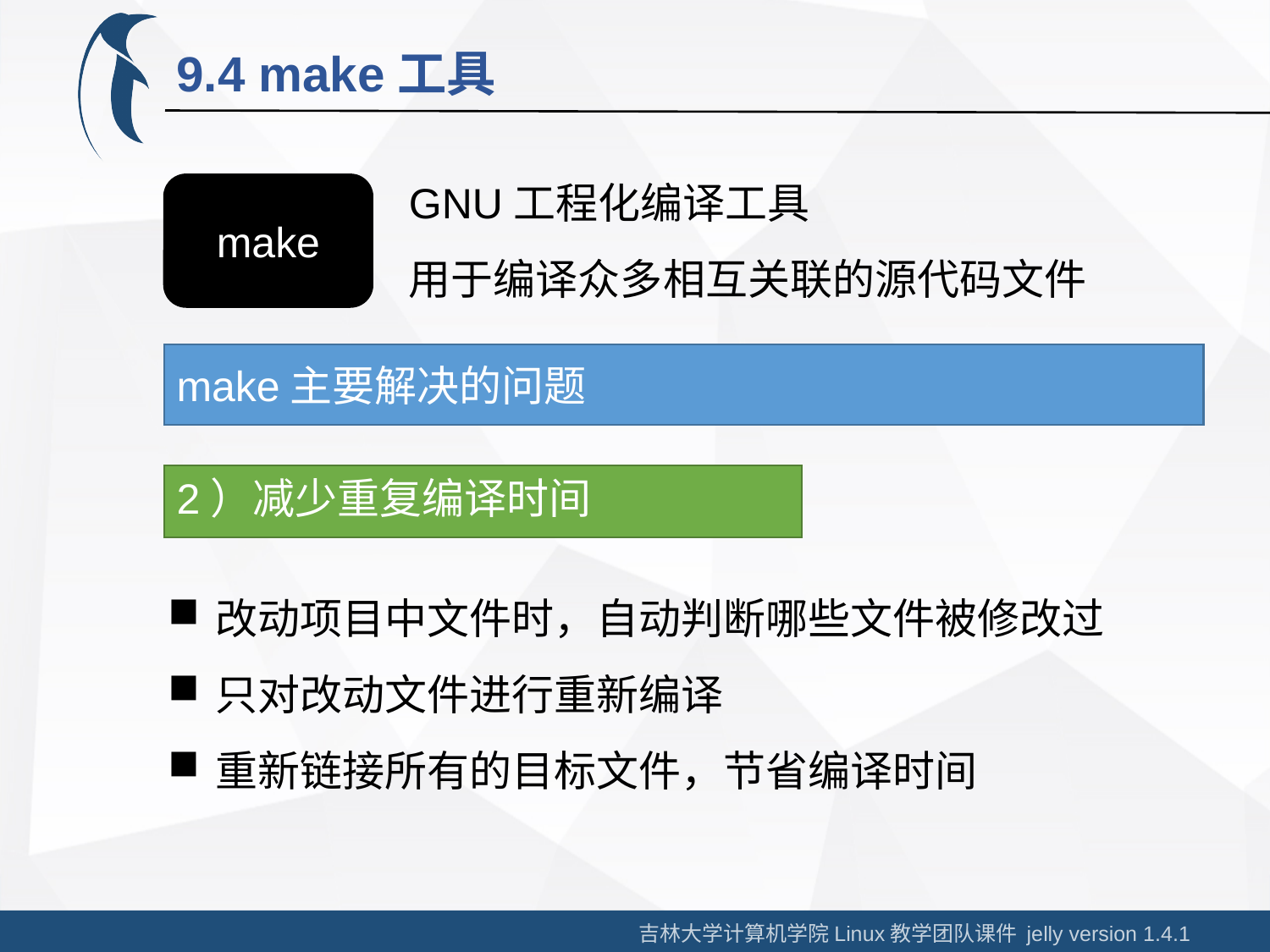

9.4 make工具
GNU工程化编译工具
用于编译众多相互关联的源代码文件
make
make主要解决的问题
2）减少重复编译时间
改动项目中文件时，自动判断哪些文件被修改过
只对改动文件进行重新编译
重新链接所有的目标文件，节省编译时间